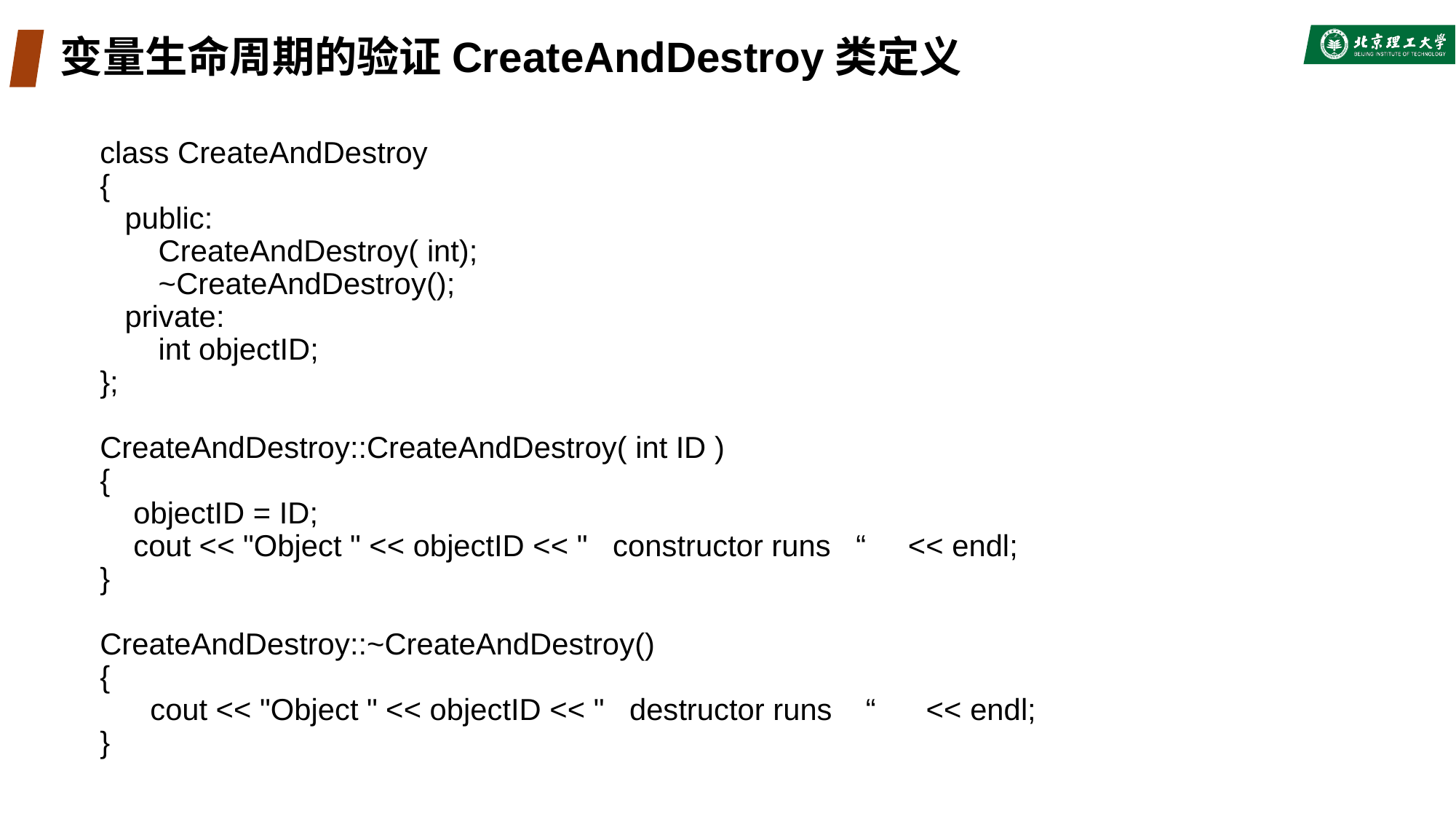

# 变量生命周期的验证CreateAndDestroy类定义
class CreateAndDestroy
{
   public:
       CreateAndDestroy( int);
       ~CreateAndDestroy();
   private:
       int objectID;
};

CreateAndDestroy::CreateAndDestroy( int ID )
{
    objectID = ID;
    cout << "Object " << objectID << "   constructor runs   “     << endl;
}

CreateAndDestroy::~CreateAndDestroy()
{
      cout << "Object " << objectID << "   destructor runs    “      << endl;
}